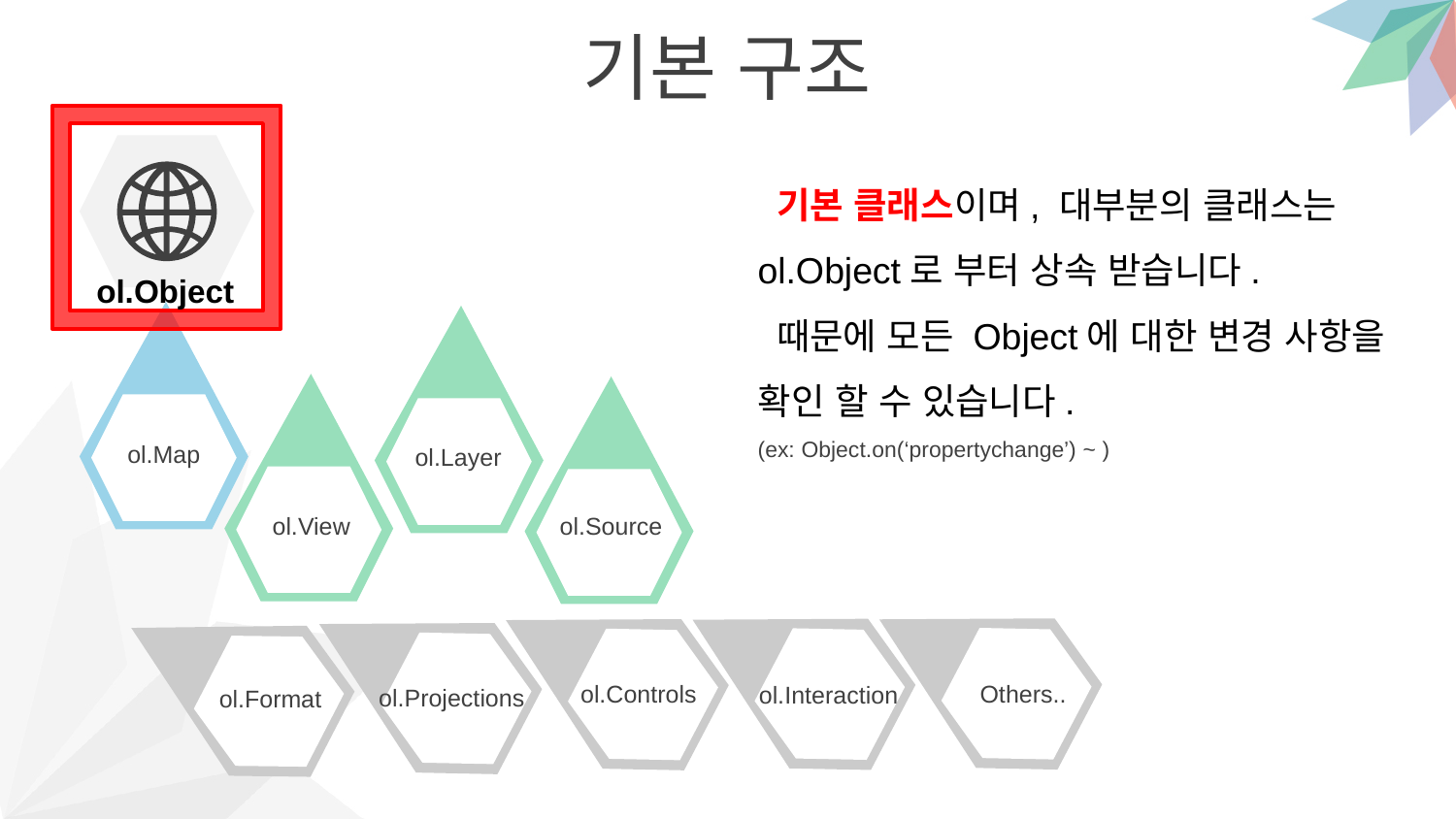

기본 구조

 기본 클래스이며, 대부분의 클래스는
ol.Object로 부터 상속 받습니다.
 때문에 모든 Object에 대한 변경 사항을
확인 할 수 있습니다.
(ex: Object.on(‘propertychange’) ~ )

ol.Object

ol.Map
ol.Layer
ol.Source
ol.View

Others..
ol.Controls
ol.Interaction
ol.Projections
ol.Format